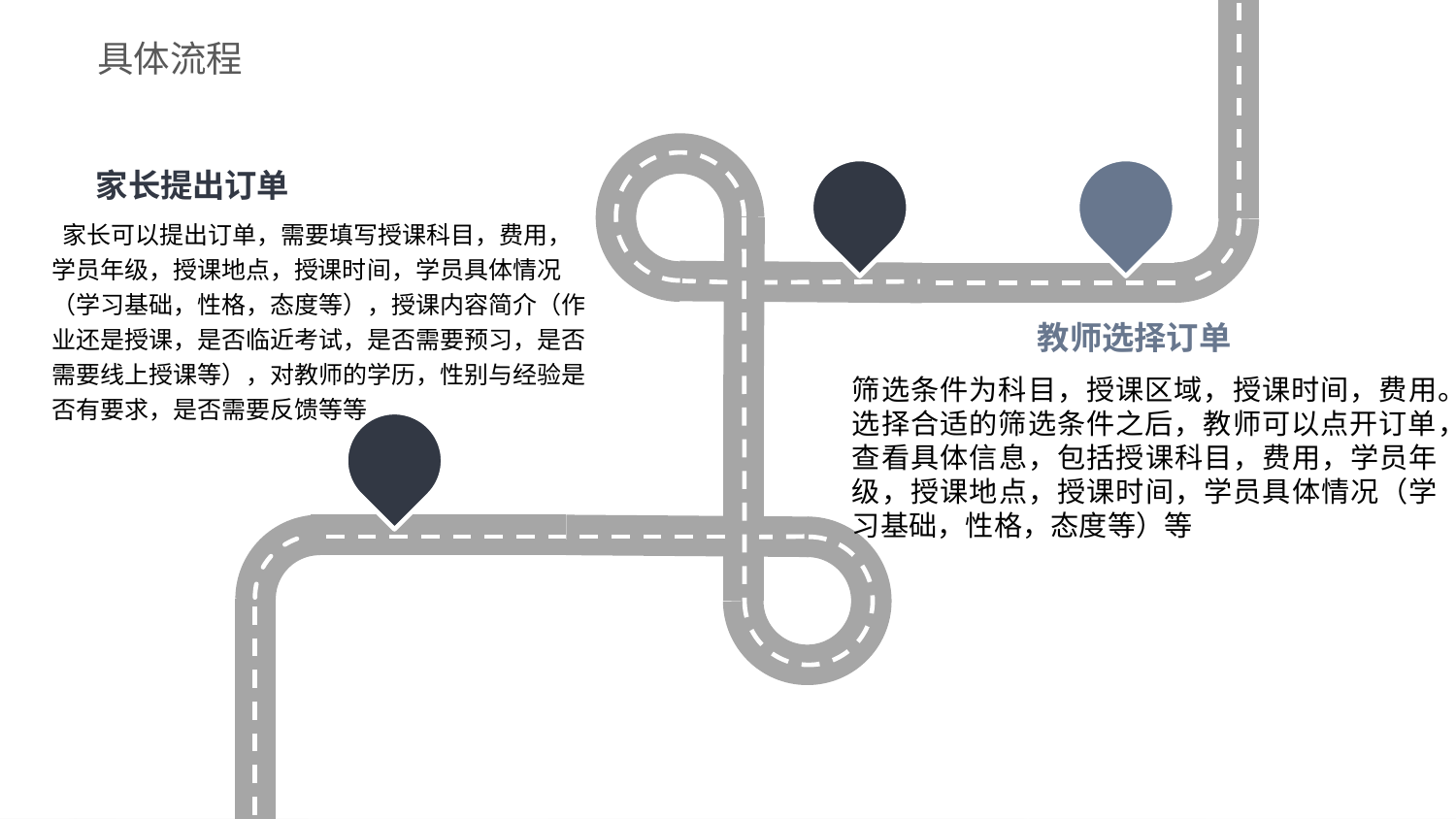

具体流程
家长提出订单
 家长可以提出订单，需要填写授课科目，费用，学员年级，授课地点，授课时间，学员具体情况（学习基础，性格，态度等），授课内容简介（作业还是授课，是否临近考试，是否需要预习，是否需要线上授课等），对教师的学历，性别与经验是否有要求，是否需要反馈等等

教师选择订单
筛选条件为科目，授课区域，授课时间，费用。选择合适的筛选条件之后，教师可以点开订单，查看具体信息，包括授课科目，费用，学员年级，授课地点，授课时间，学员具体情况（学习基础，性格，态度等）等